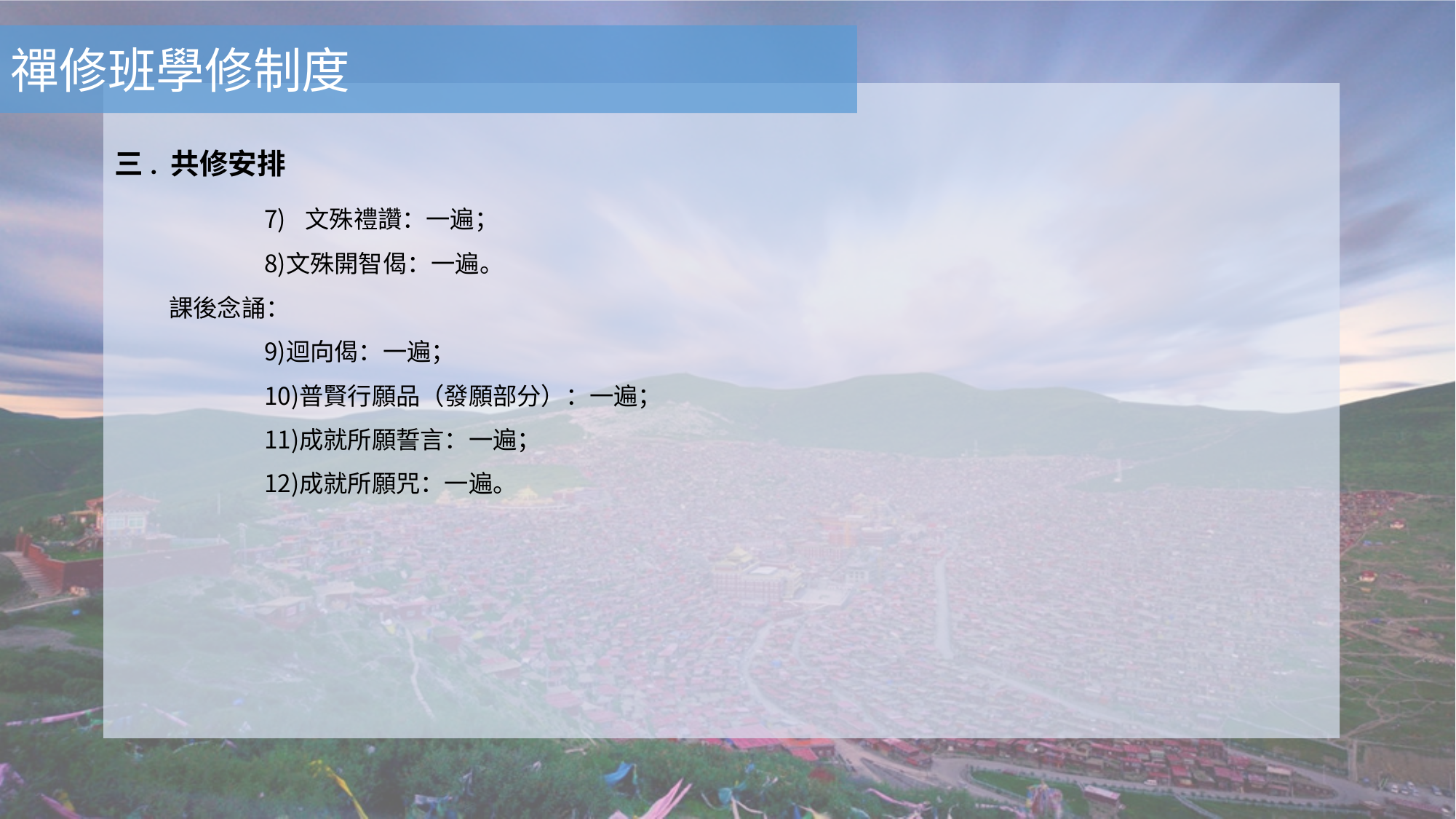

禪修班學修制度

三. 共修安排
文殊禮讚：一遍；
文殊開智偈：一遍。
         課後念誦：
迴向偈：一遍；
普賢行願品（發願部分）：一遍；
成就所願誓言：一遍；
成就所願咒：一遍。